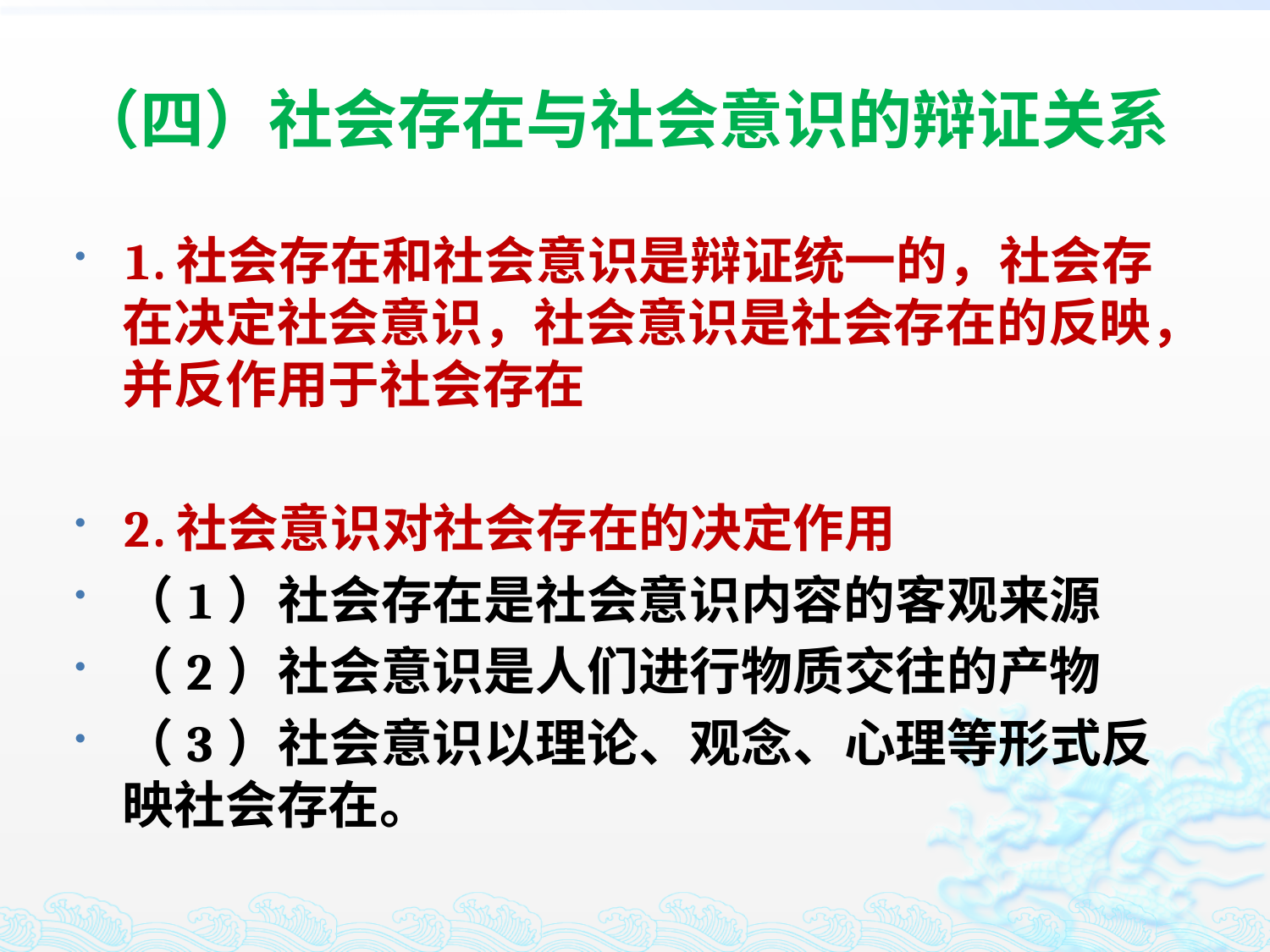

# （四）社会存在与社会意识的辩证关系
1.社会存在和社会意识是辩证统一的，社会存在决定社会意识，社会意识是社会存在的反映，并反作用于社会存在

2.社会意识对社会存在的决定作用
（1）社会存在是社会意识内容的客观来源
（2）社会意识是人们进行物质交往的产物
（3）社会意识以理论、观念、心理等形式反映社会存在。